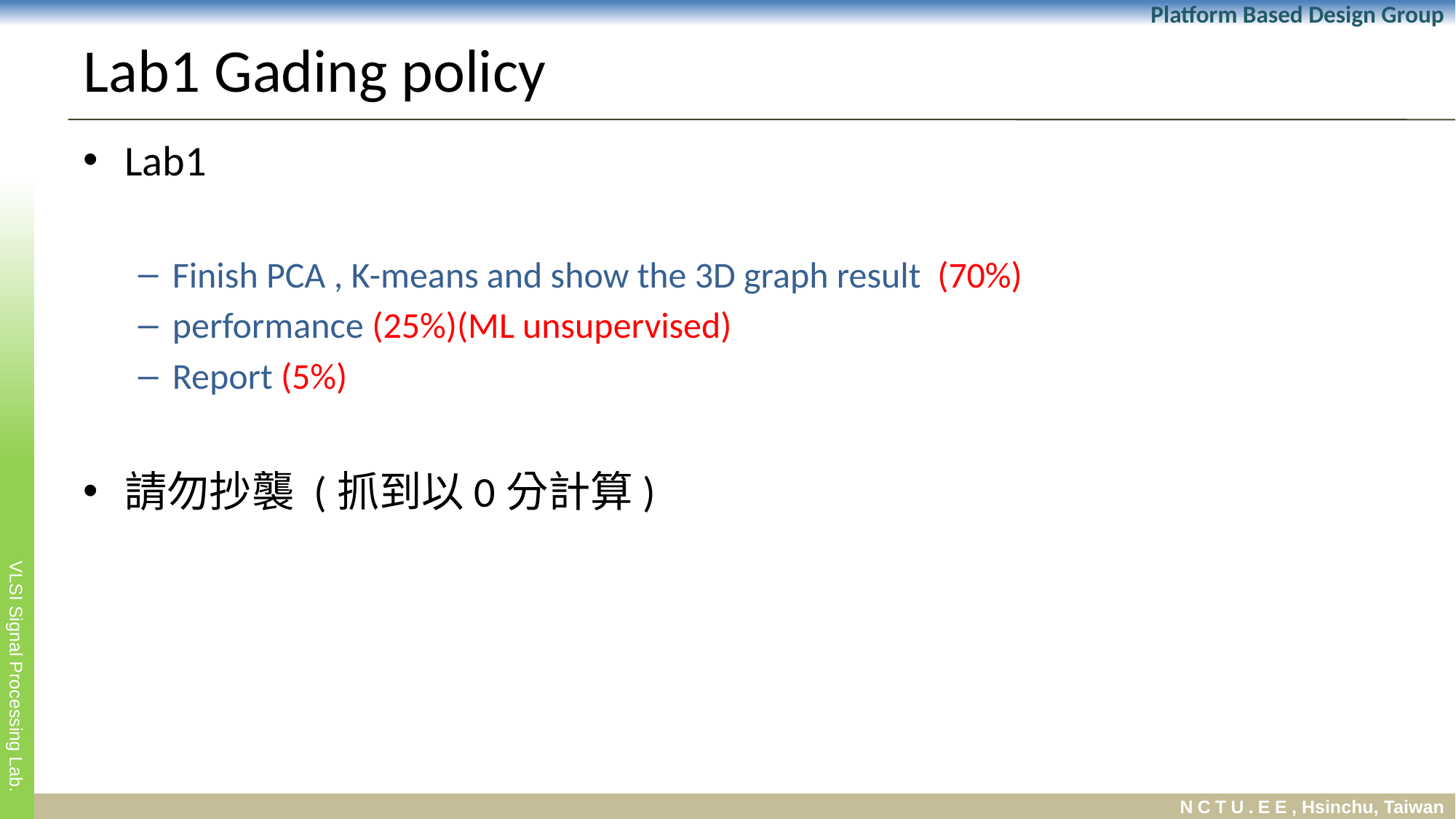

# Lab1 Gading policy
Lab1

Finish PCA , K-means and show the 3D graph result  (70%)
performance (25%)(ML unsupervised)
Report (5%)

請勿抄襲 (抓到以0分計算)